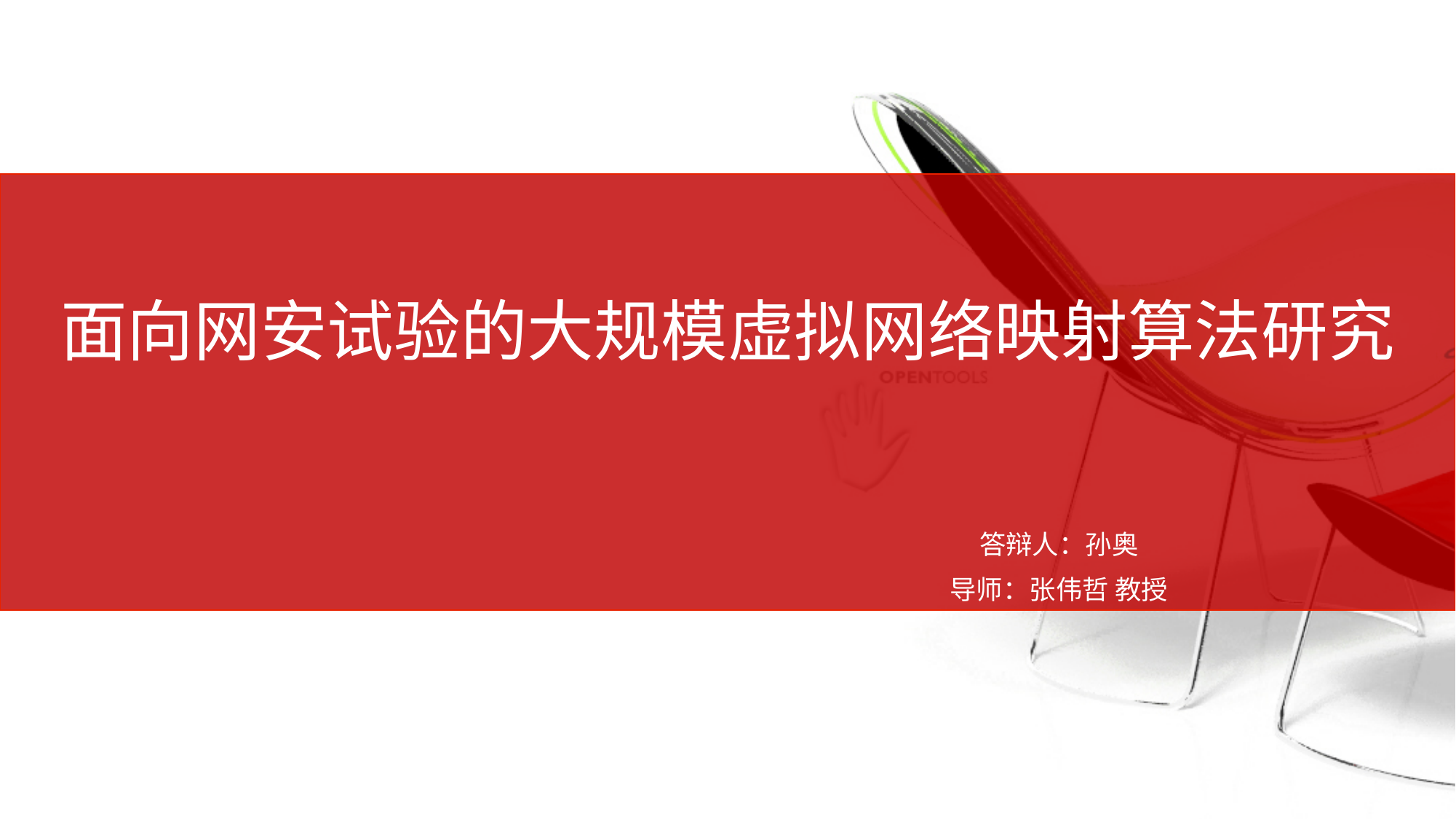

# 面向网安试验的大规模虚拟网络映射算法研究
答辩人：孙奥
导师：张伟哲 教授